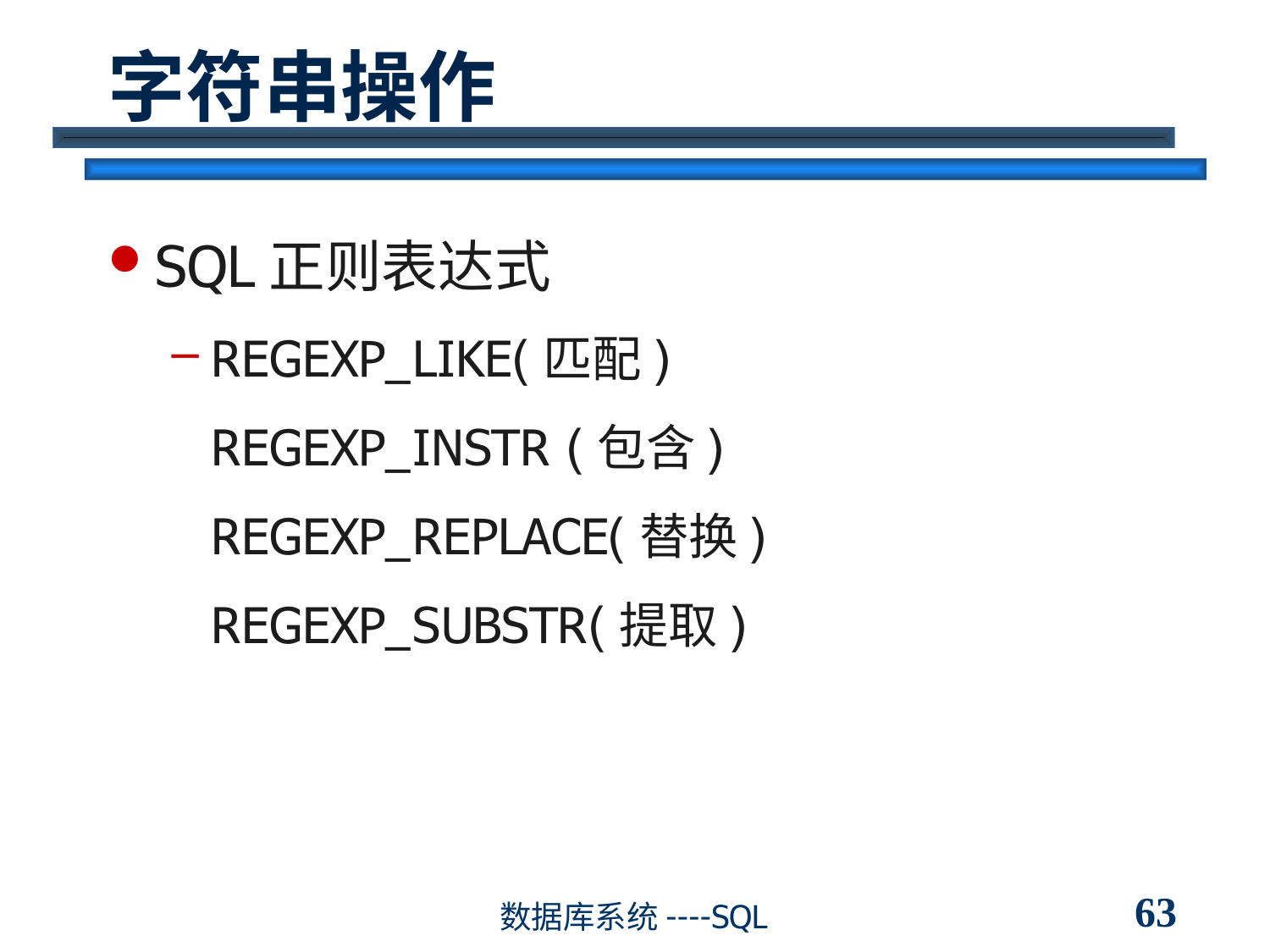

# 字符串操作
SQL正则表达式
REGEXP_LIKE(匹配)
REGEXP_INSTR (包含)
REGEXP_REPLACE(替换)
REGEXP_SUBSTR(提取)
63
数据库系统----SQL